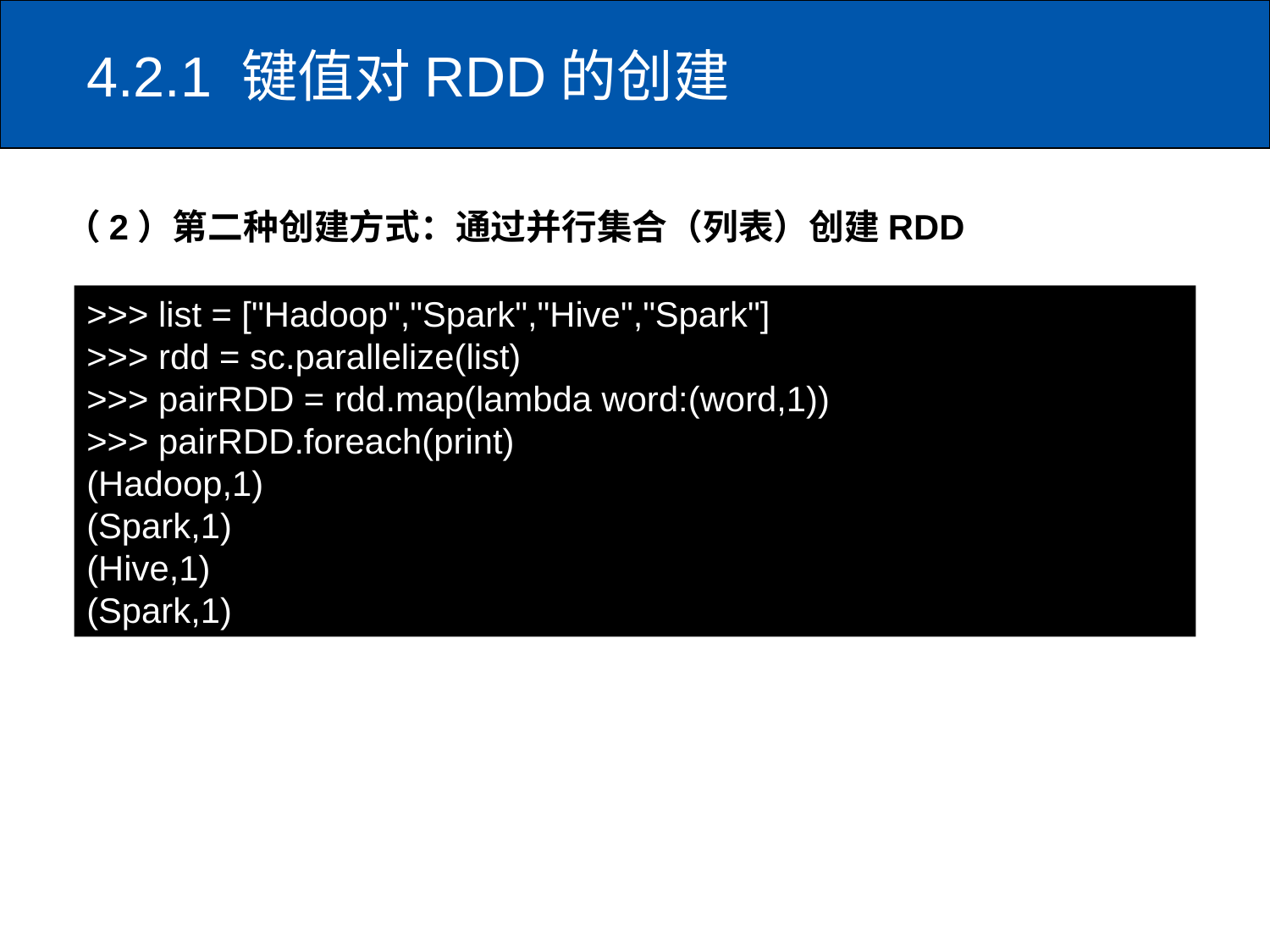

# 4.2.1 键值对RDD的创建
（2）第二种创建方式：通过并行集合（列表）创建RDD
>>> list = ["Hadoop","Spark","Hive","Spark"]
>>> rdd = sc.parallelize(list)
>>> pairRDD = rdd.map(lambda word:(word,1))
>>> pairRDD.foreach(print)
(Hadoop,1)
(Spark,1)
(Hive,1)
(Spark,1)